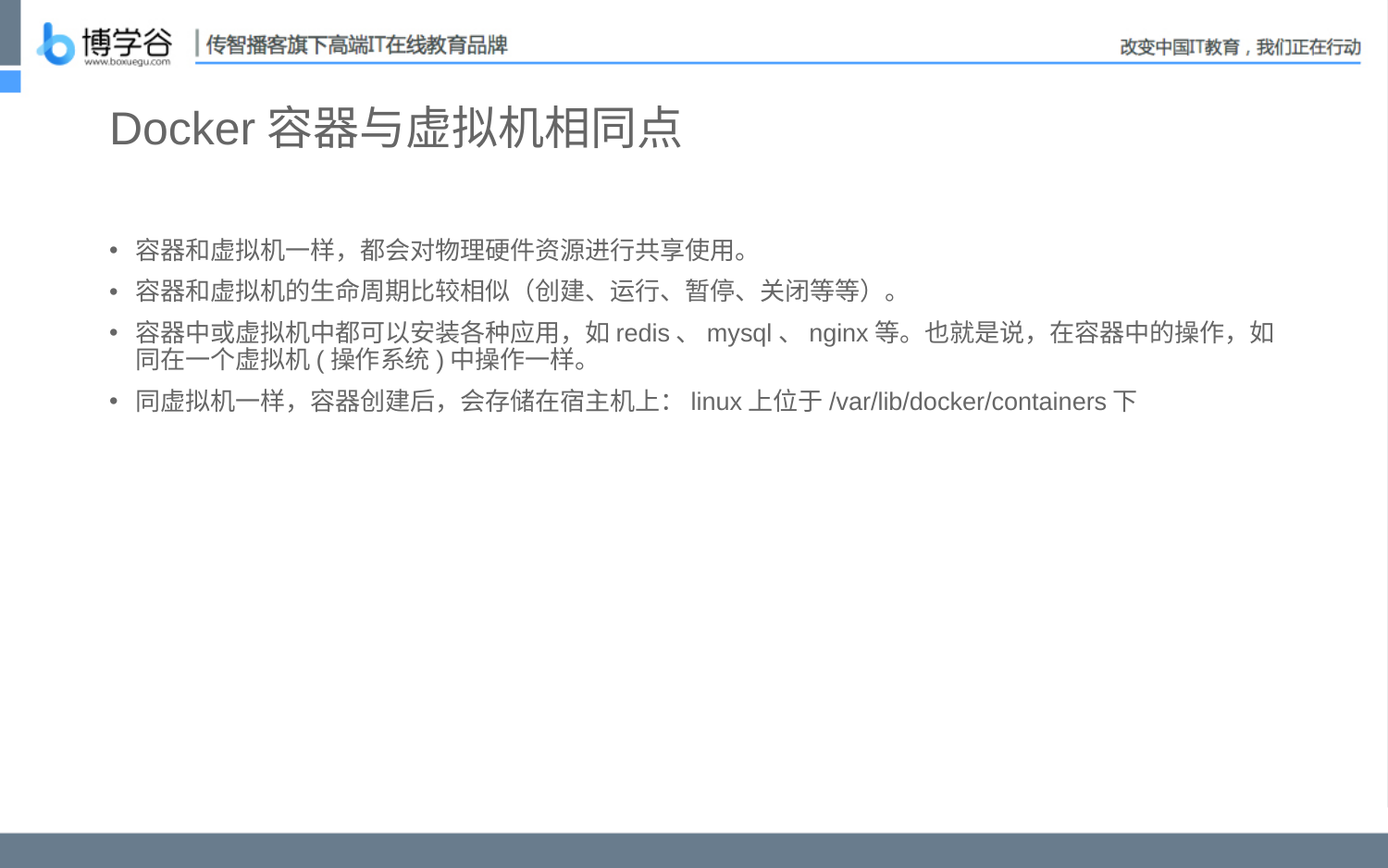

# Docker容器与虚拟机相同点
容器和虚拟机一样，都会对物理硬件资源进行共享使用。
容器和虚拟机的生命周期比较相似（创建、运行、暂停、关闭等等）。
容器中或虚拟机中都可以安装各种应用，如redis、mysql、nginx等。也就是说，在容器中的操作，如同在一个虚拟机(操作系统)中操作一样。
同虚拟机一样，容器创建后，会存储在宿主机上：linux上位于/var/lib/docker/containers下